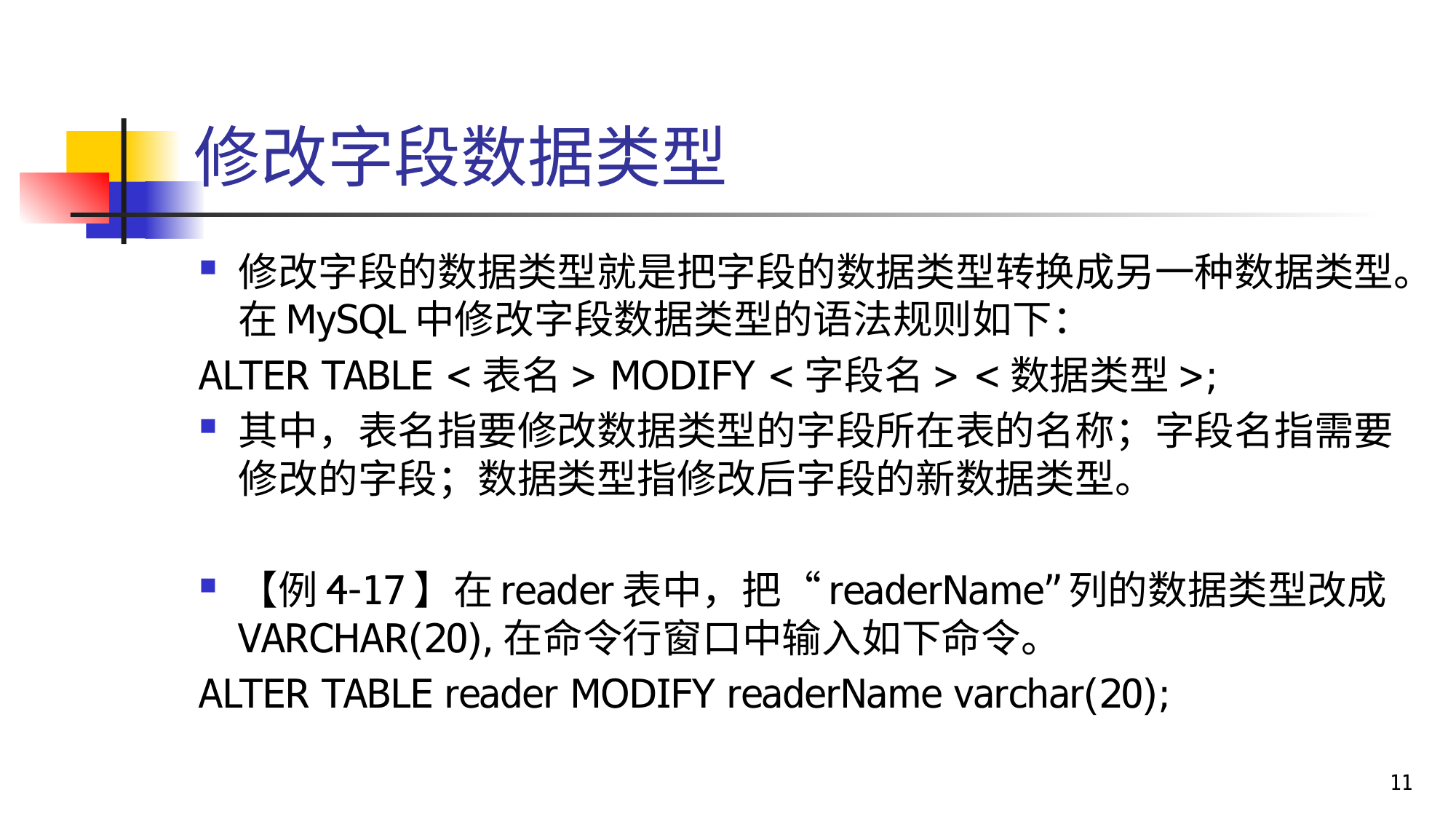

# 修改字段数据类型
修改字段的数据类型就是把字段的数据类型转换成另一种数据类型。在MySQL中修改字段数据类型的语法规则如下：
ALTER TABLE <表名> MODIFY <字段名> <数据类型>;
其中，表名指要修改数据类型的字段所在表的名称；字段名指需要修改的字段；数据类型指修改后字段的新数据类型。

【例4-17】在reader表中，把“readerName”列的数据类型改成VARCHAR(20),在命令行窗口中输入如下命令。
ALTER TABLE reader MODIFY readerName varchar(20);

11